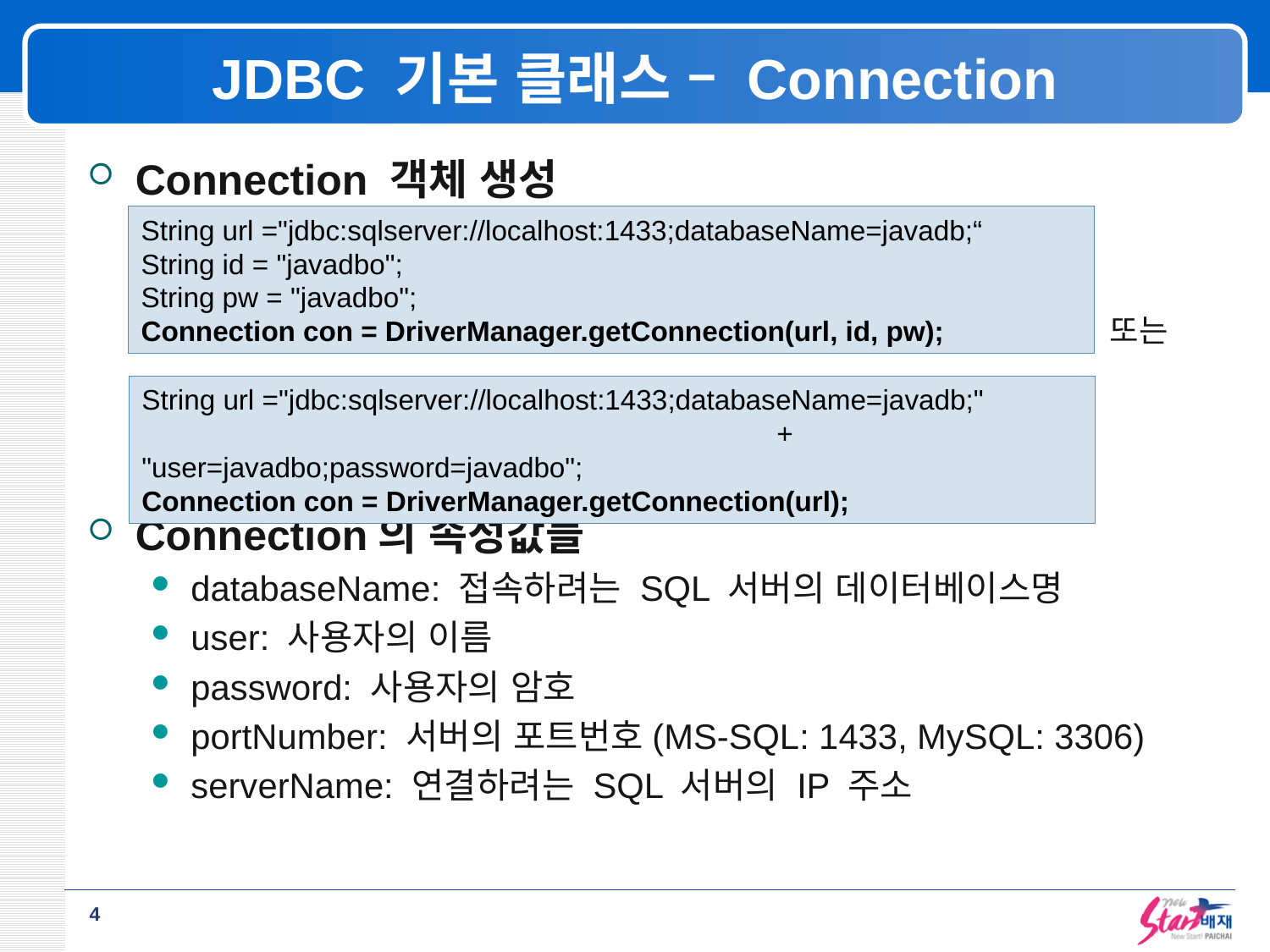

# JDBC 기본 클래스 – Connection
Connection 객체 생성

Connection의 속성값들
databaseName: 접속하려는 SQL 서버의 데이터베이스명
user: 사용자의 이름
password: 사용자의 암호
portNumber: 서버의 포트번호(MS-SQL: 1433, MySQL: 3306)
serverName: 연결하려는 SQL 서버의 IP 주소
String url ="jdbc:sqlserver://localhost:1433;databaseName=javadb;“
String id = "javadbo";
String pw = "javadbo";
Connection con = DriverManager.getConnection(url, id, pw);
또는
String url ="jdbc:sqlserver://localhost:1433;databaseName=javadb;"
					+ "user=javadbo;password=javadbo";
Connection con = DriverManager.getConnection(url);
4